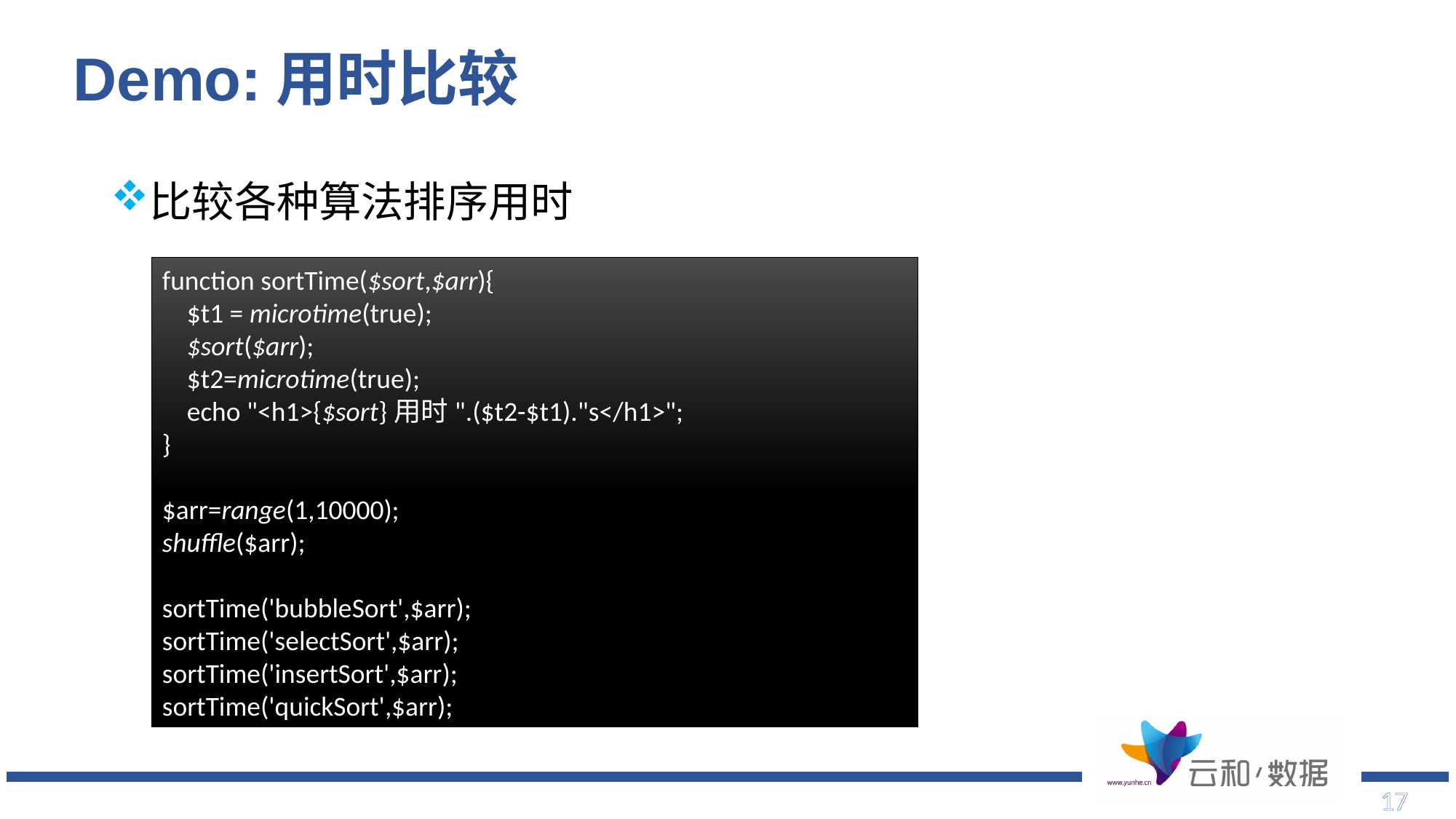

# Demo:用时比较
比较各种算法排序用时
function sortTime($sort,$arr){
    $t1 = microtime(true);
    $sort($arr);
    $t2=microtime(true);
    echo "<h1>{$sort}用时".($t2-$t1)."s</h1>";
}
$arr=range(1,10000);
shuffle($arr);
sortTime('bubbleSort',$arr);
sortTime('selectSort',$arr);
sortTime('insertSort',$arr);
sortTime('quickSort',$arr);